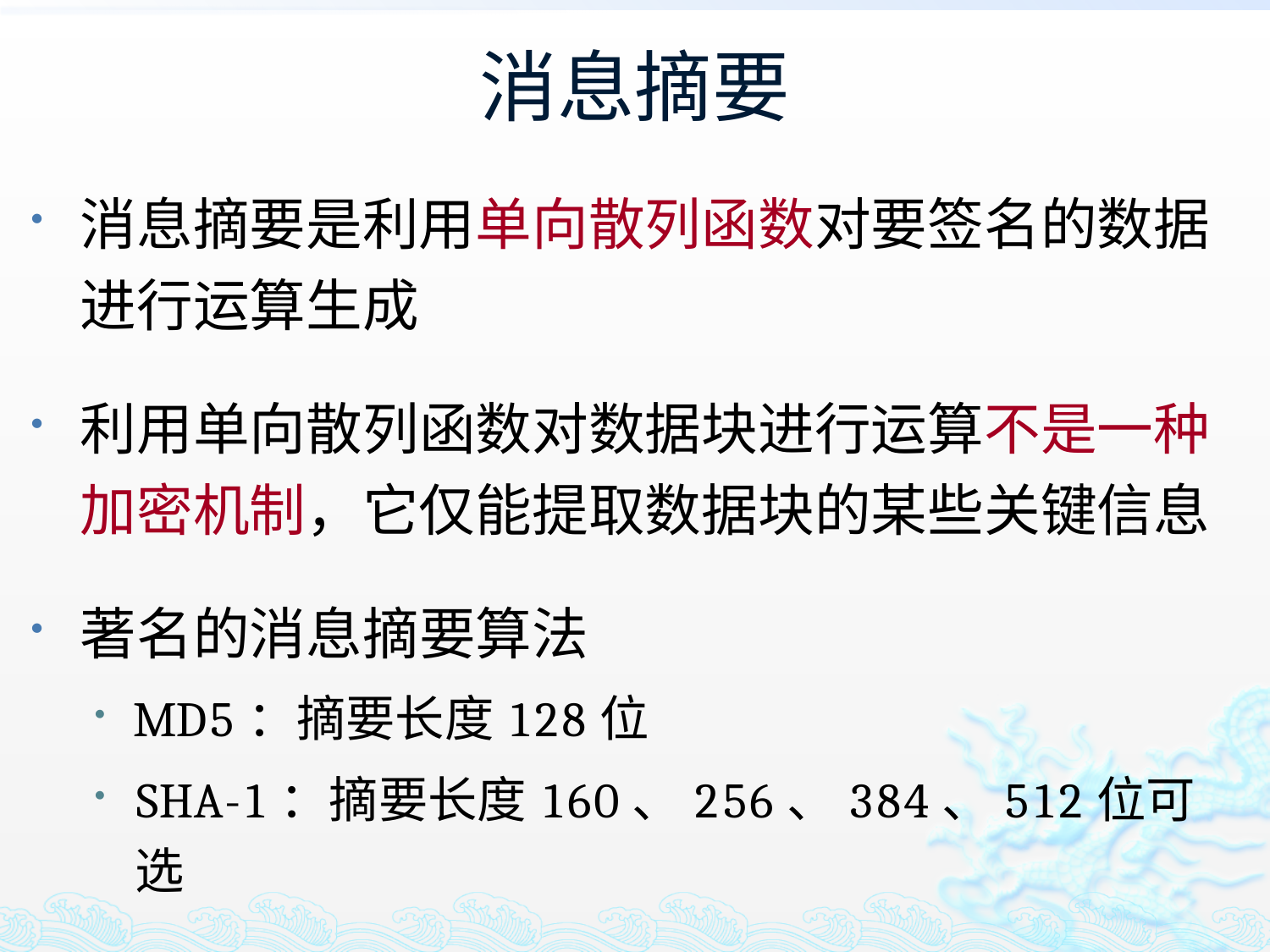

# 消息摘要
消息摘要是利用单向散列函数对要签名的数据进行运算生成
利用单向散列函数对数据块进行运算不是一种加密机制，它仅能提取数据块的某些关键信息
著名的消息摘要算法
MD5：摘要长度128位
SHA-1：摘要长度160、256、384、512位可选